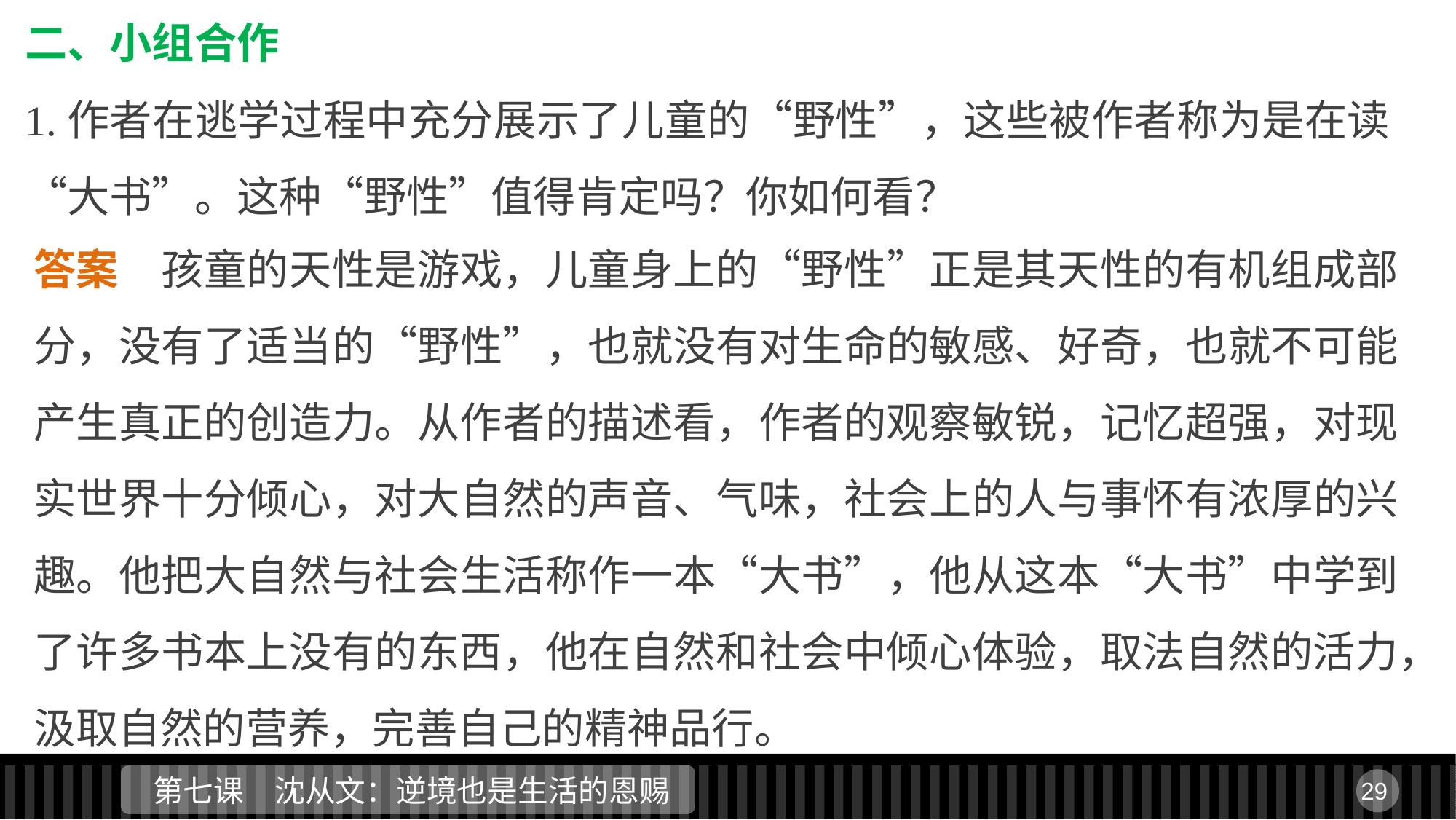

二、小组合作
1.作者在逃学过程中充分展示了儿童的“野性”，这些被作者称为是在读“大书”。这种“野性”值得肯定吗？你如何看？
答案　孩童的天性是游戏，儿童身上的“野性”正是其天性的有机组成部分，没有了适当的“野性”，也就没有对生命的敏感、好奇，也就不可能产生真正的创造力。从作者的描述看，作者的观察敏锐，记忆超强，对现实世界十分倾心，对大自然的声音、气味，社会上的人与事怀有浓厚的兴趣。他把大自然与社会生活称作一本“大书”，他从这本“大书”中学到了许多书本上没有的东西，他在自然和社会中倾心体验，取法自然的活力，汲取自然的营养，完善自己的精神品行。